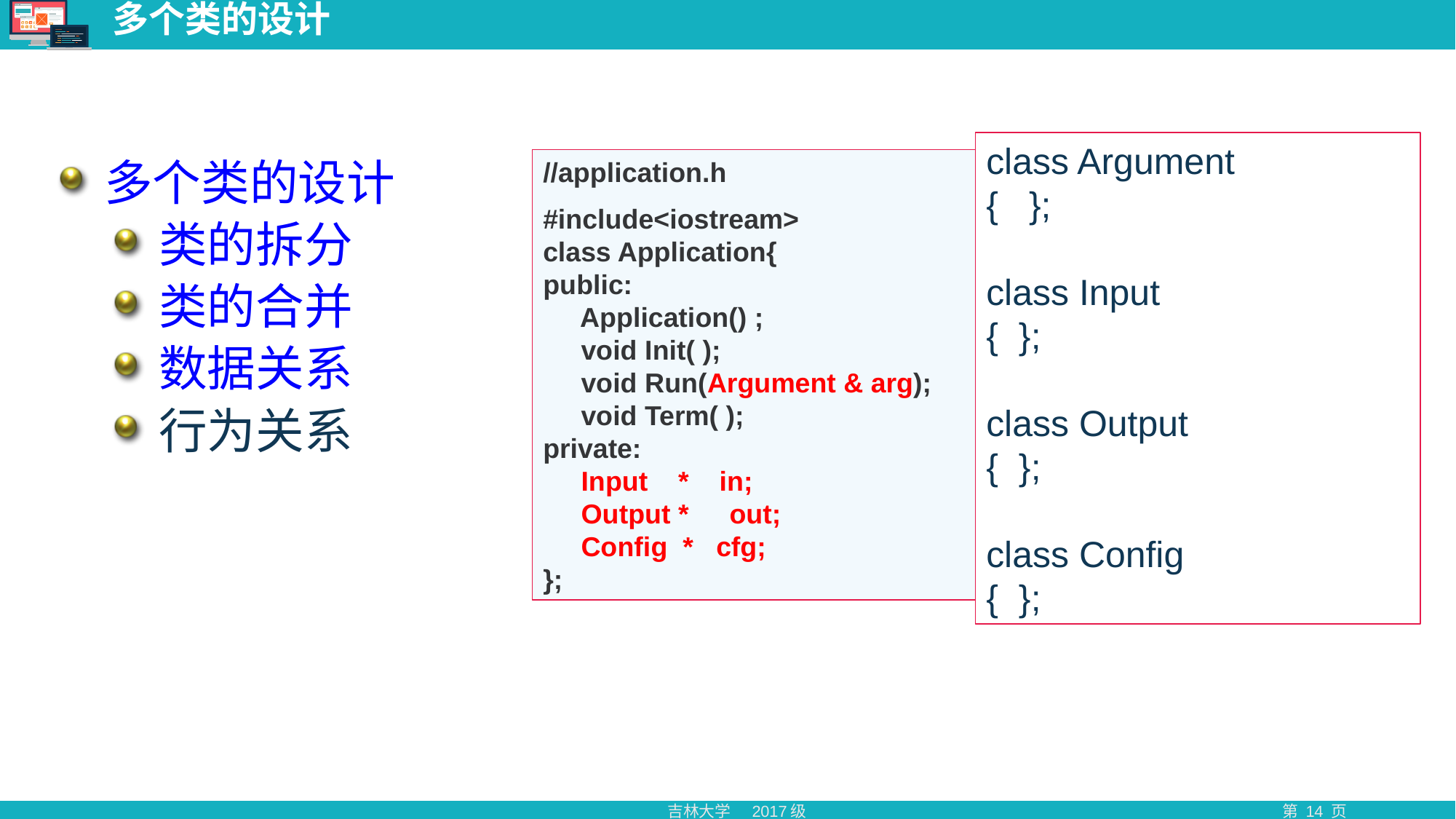

# 多个类的设计
class Argument
{   };
class Input
{  };
class Output
{  };
class Config
{  };
//application.h
#include<iostream>
class Application{
public:
     Application() ;
     void Init( );
     void Run(Argument & arg);
     void Term( );
private:
     Input    *    in;
     Output *　out;
     Config  *   cfg;
};
多个类的设计
类的拆分
类的合并
数据关系
行为关系